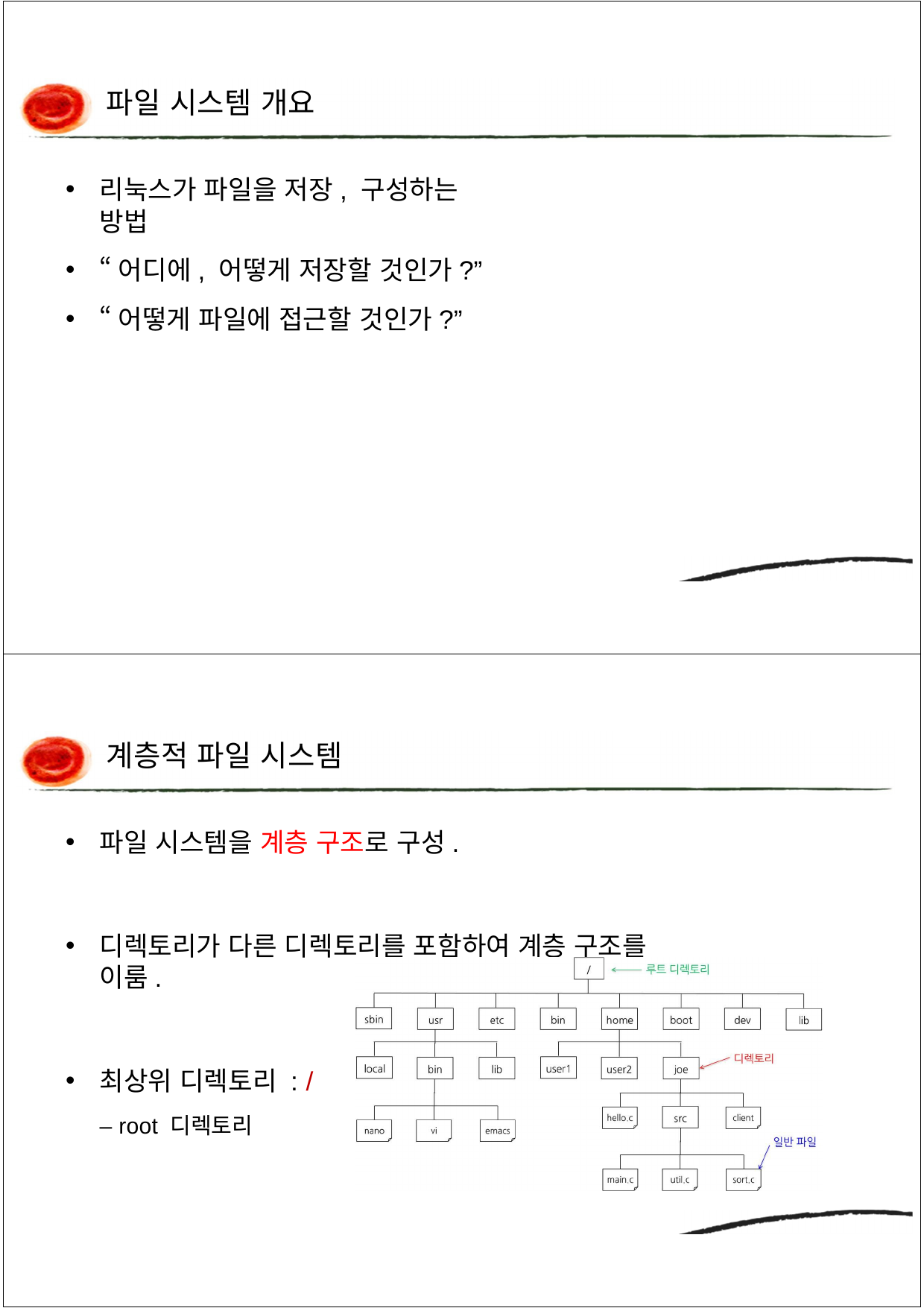

파일 시스템 개요

리눅스가 파일을 저장, 구성하는 방법
“어디에, 어떻게 저장할 것인가?”
“어떻게 파일에 접근할 것인가?”

계층적 파일 시스템

파일 시스템을 계층 구조로 구성.

디렉토리가 다른 디렉토리를 포함하여 계층 구조를 이룸.

최상위 디렉토리 : /
– root 디렉토리